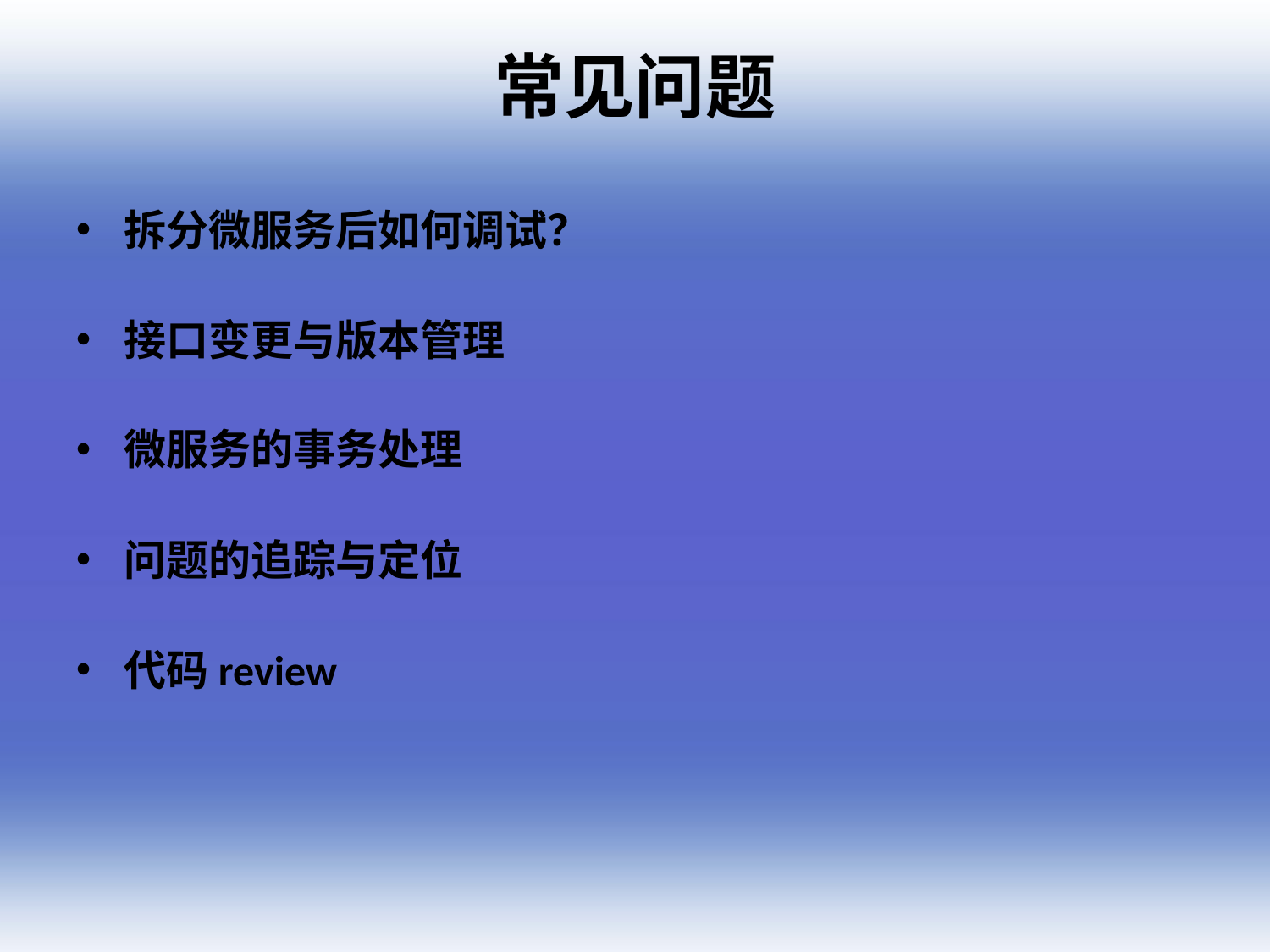

常见问题
拆分微服务后如何调试？
接口变更与版本管理
微服务的事务处理
问题的追踪与定位
代码review